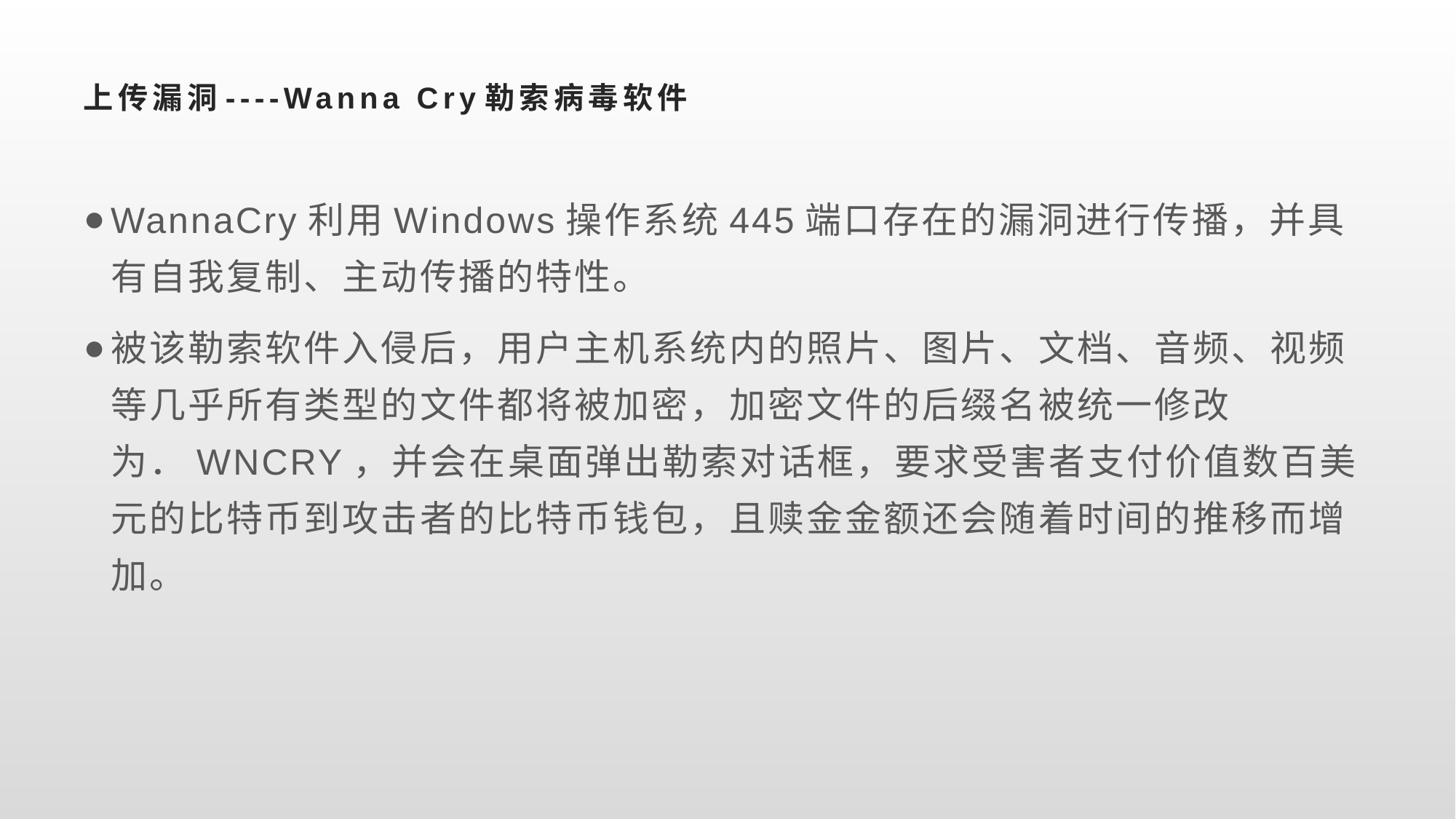

# 上传漏洞----Wanna Cry勒索病毒软件
WannaCry利用Windows操作系统445端口存在的漏洞进行传播，并具有自我复制、主动传播的特性。
被该勒索软件入侵后，用户主机系统内的照片、图片、文档、音频、视频等几乎所有类型的文件都将被加密，加密文件的后缀名被统一修改为．WNCRY，并会在桌面弹出勒索对话框，要求受害者支付价值数百美元的比特币到攻击者的比特币钱包，且赎金金额还会随着时间的推移而增加。